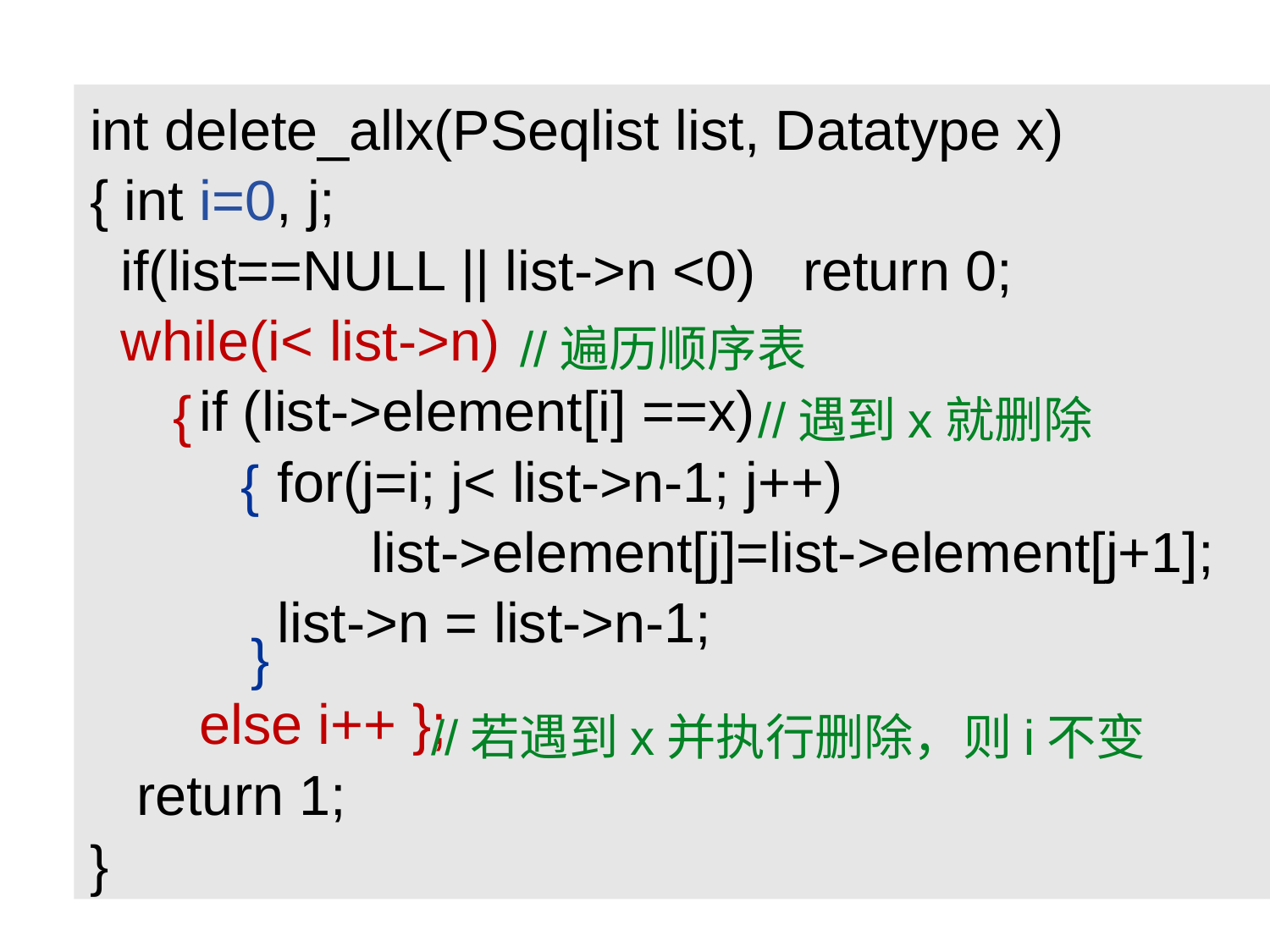

int delete_allx(PSeqlist list, Datatype x)
 { int i=0, j;
   if(list==NULL || list->n <0)   return 0;
   while(i< list->n)
        if (list->element[i] ==x)
             for(j=i; j< list->n-1; j++)
                   list->element[j]=list->element[j+1];
             list->n = list->n-1;
        else i++ };
    return 1;
 }
//遍历顺序表
       {
//遇到x就删除
            {
            }
//若遇到x并执行删除，则i不变